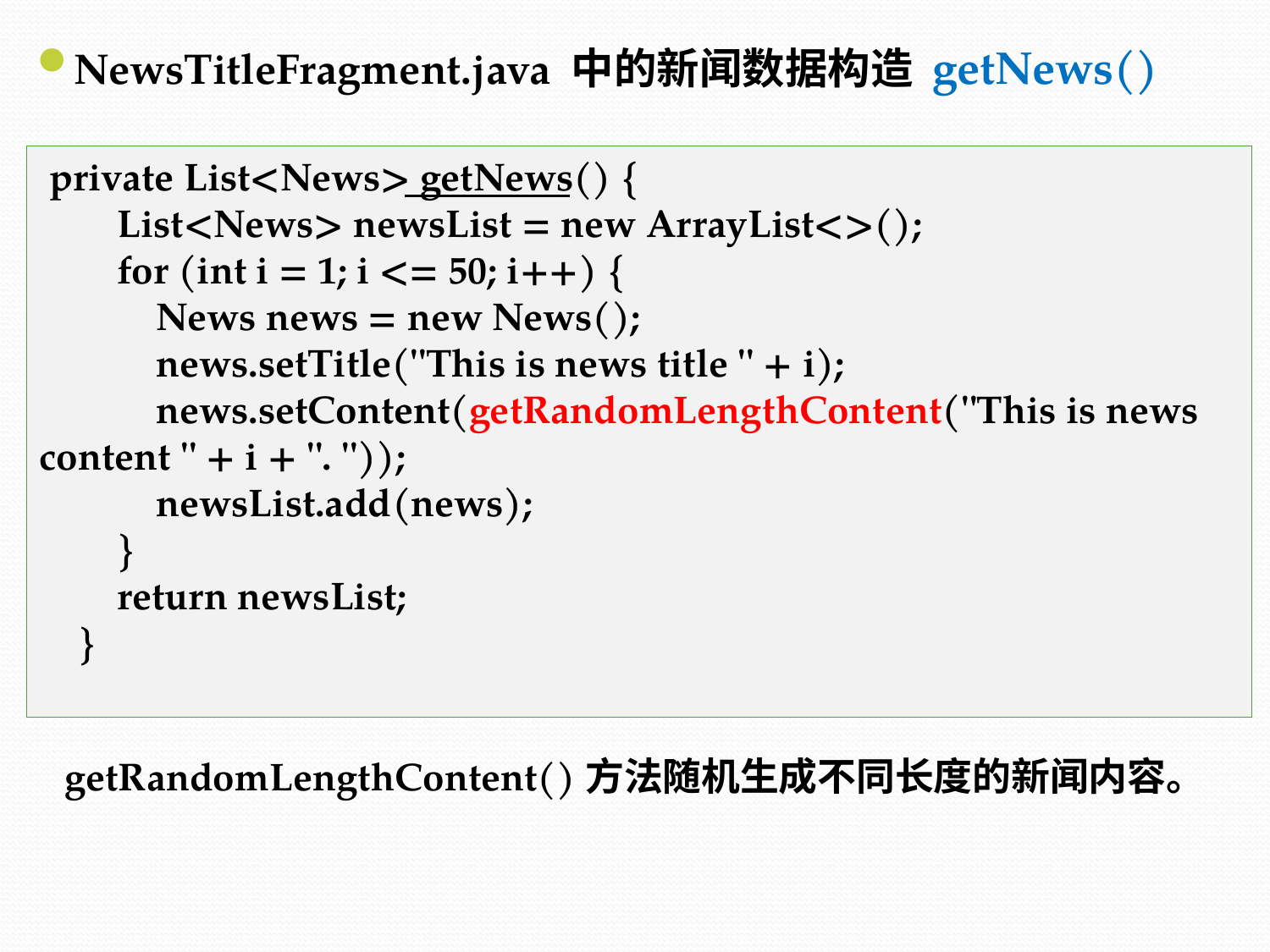

NewsTitleFragment.java 中的新闻数据构造 getNews()

 private List<News> getNews() {
        List<News> newsList = new ArrayList<>();
        for (int i = 1; i <= 50; i++) {
            News news = new News();
            news.setTitle("This is news title " + i);
            news.setContent(getRandomLengthContent("This is news content " + i + ". "));
            newsList.add(news);
        }
        return newsList;
    }

getRandomLengthContent()方法随机生成不同长度的新闻内容。